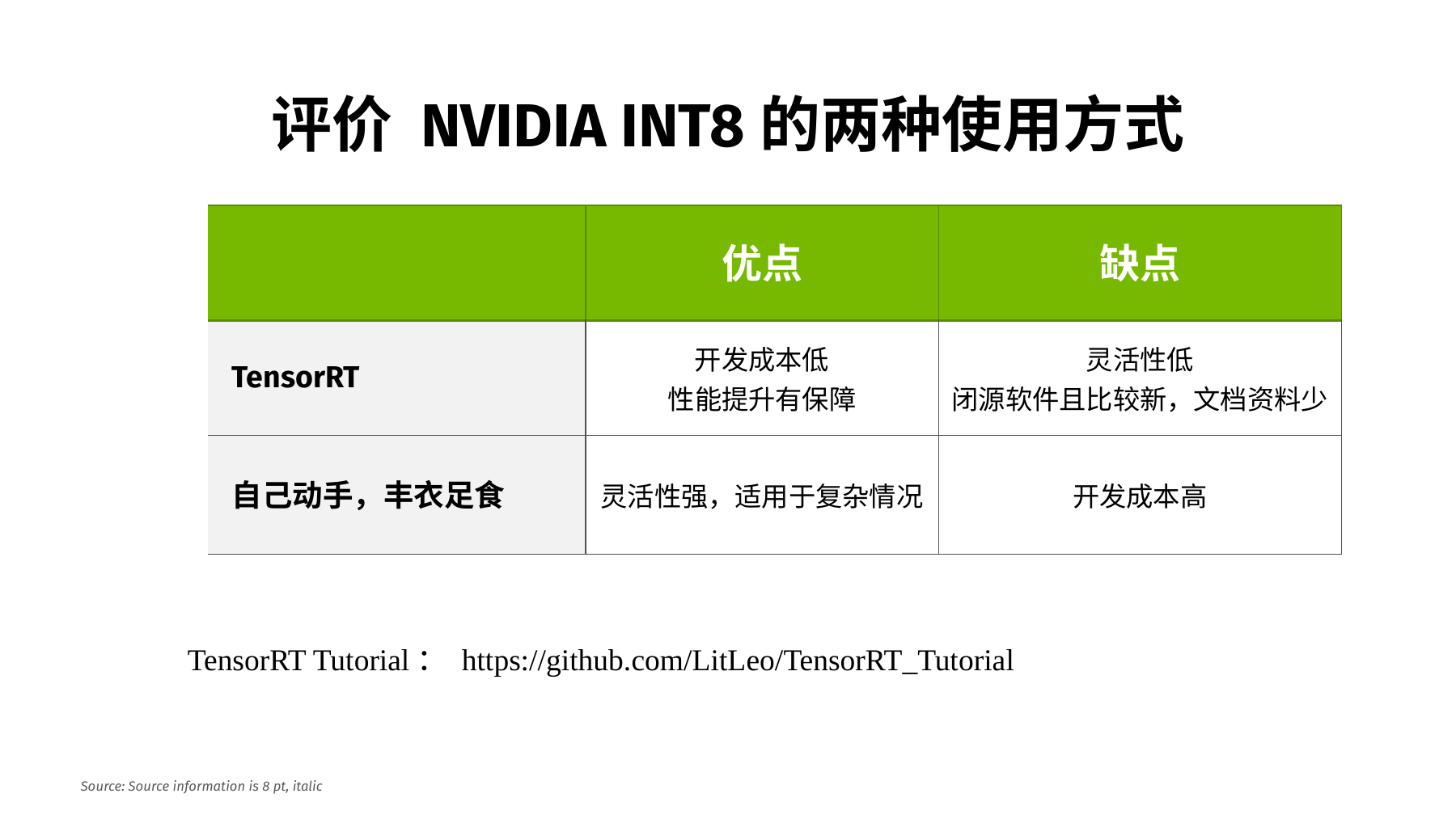

# 评价 NVIDIA INT8的两种使用方式
|  | 优点 | 缺点 |
| --- | --- | --- |
| TensorRT | 开发成本低 性能提升有保障 | 灵活性低 闭源软件且比较新，文档资料少 |
| 自己动手，丰衣足食 | 灵活性强，适用于复杂情况 | 开发成本高 |
TensorRT Tutorial： https://github.com/LitLeo/TensorRT_Tutorial
Source: Source information is 8 pt, italic